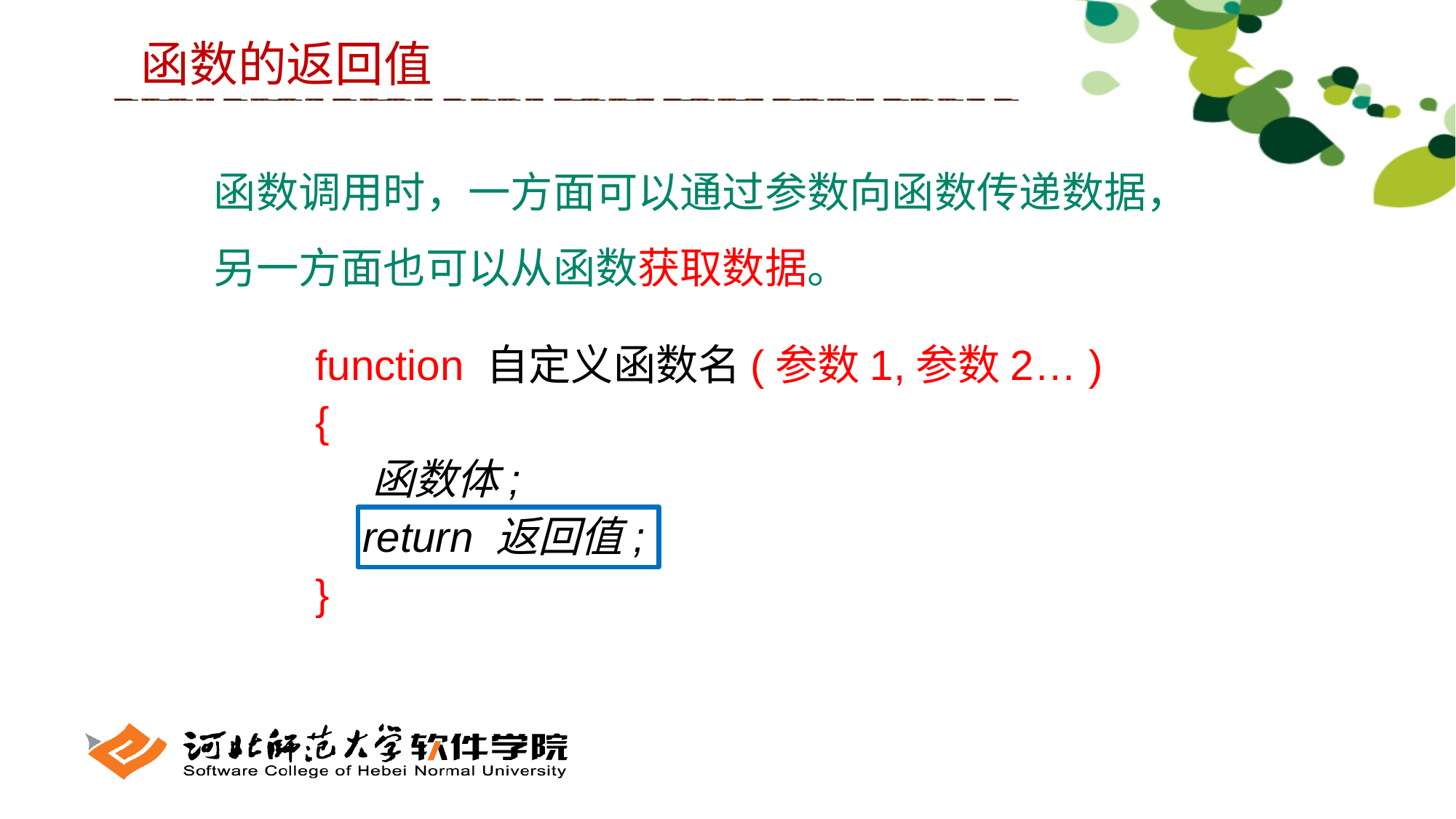

函数的返回值
函数调用时，一方面可以通过参数向函数传递数据，另一方面也可以从函数获取数据。
function 自定义函数名(参数1,参数2… )
{
	  函数体;
    return 返回值;
}